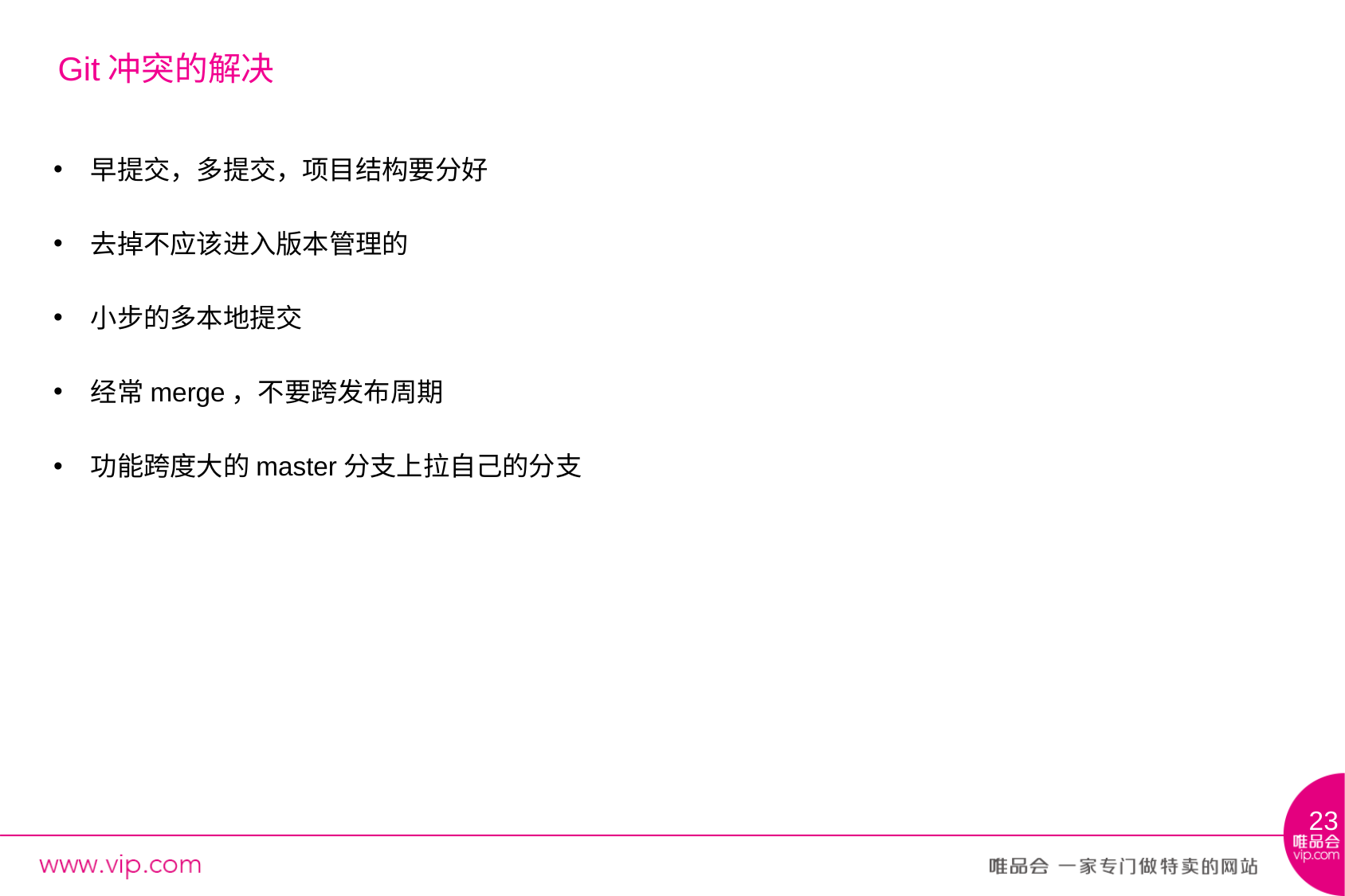

# Git冲突的解决
早提交，多提交，项目结构要分好

去掉不应该进入版本管理的

小步的多本地提交

经常merge，不要跨发布周期

功能跨度大的master分支上拉自己的分支